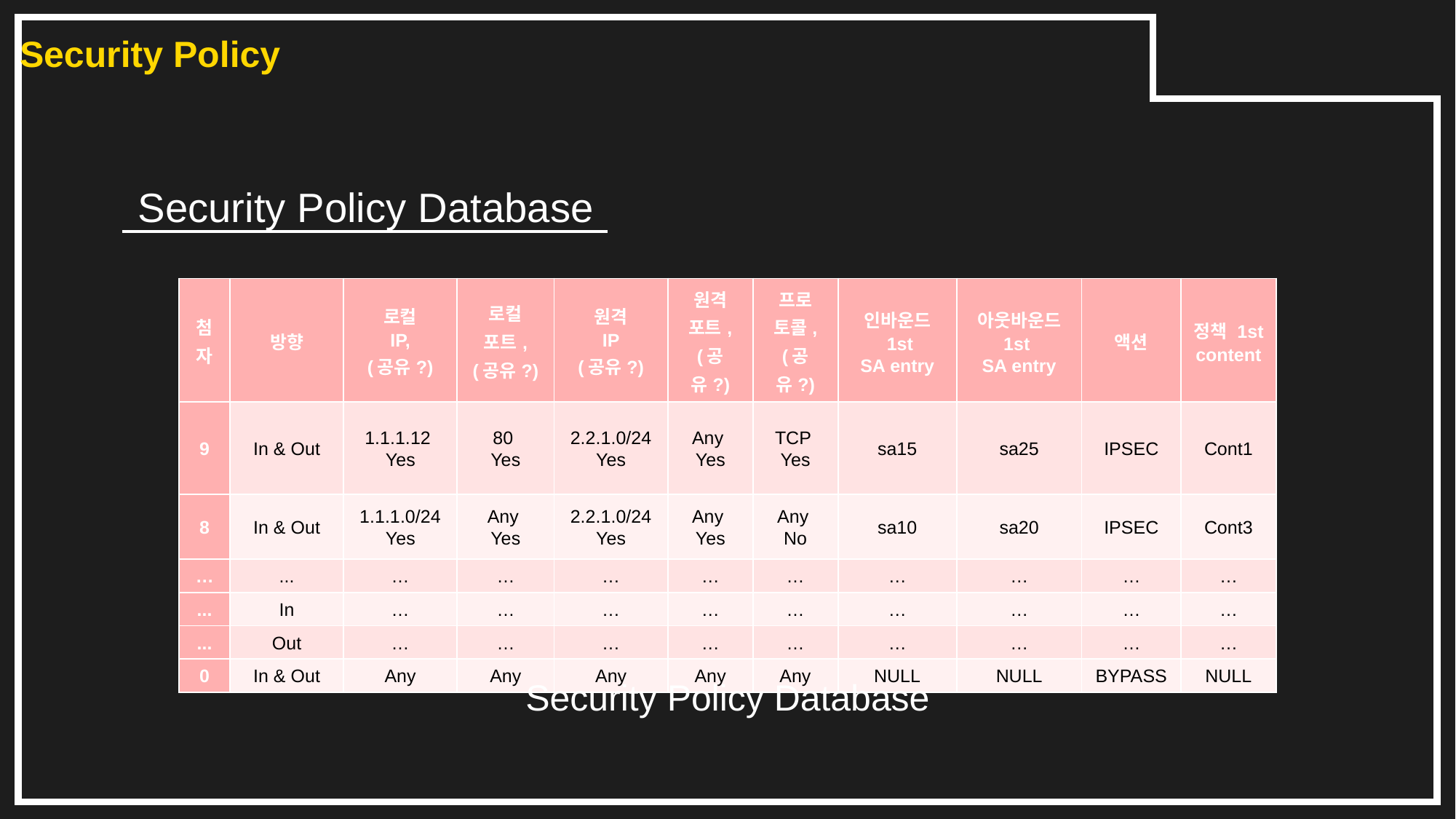

Security Policy
Security Policy Database
| 첨자 | 방향 | 로컬 IP, (공유?) | 로컬 포트, (공유?) | 원격 IP (공유?) | 원격 포트, (공유?) | 프로 토콜, (공유?) | 인바운드 1st SA entry | 아웃바운드 1st SA entry | 액션 | 정책 1st content |
| --- | --- | --- | --- | --- | --- | --- | --- | --- | --- | --- |
| 9 | In & Out | 1.1.1.12 Yes | 80 Yes | 2.2.1.0/24 Yes | Any Yes | TCP Yes | sa15 | sa25 | IPSEC | Cont1 |
| 8 | In & Out | 1.1.1.0/24 Yes | Any Yes | 2.2.1.0/24 Yes | Any Yes | Any No | sa10 | sa20 | IPSEC | Cont3 |
| … | ... | … | … | … | … | … | … | … | … | … |
| ... | In | … | … | … | … | … | … | … | … | … |
| ... | Out | … | … | … | … | … | … | … | … | … |
| 0 | In & Out | Any | Any | Any | Any | Any | NULL | NULL | BYPASS | NULL |
Security Policy Database